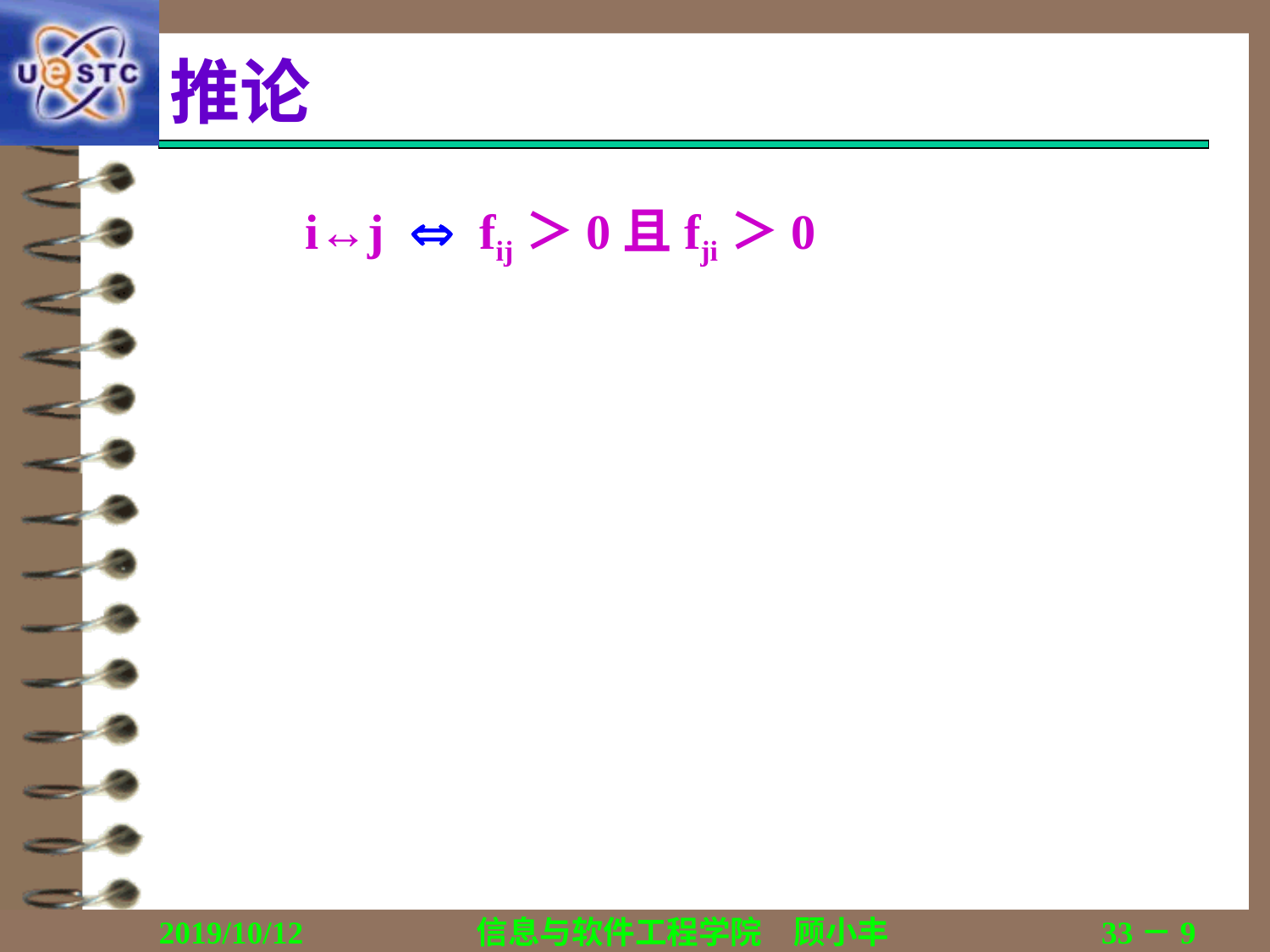

# 推论
i↔j  ⇔  fij＞0且fji＞0

2019/10/12
信息与软件工程学院　顾小丰
33－9